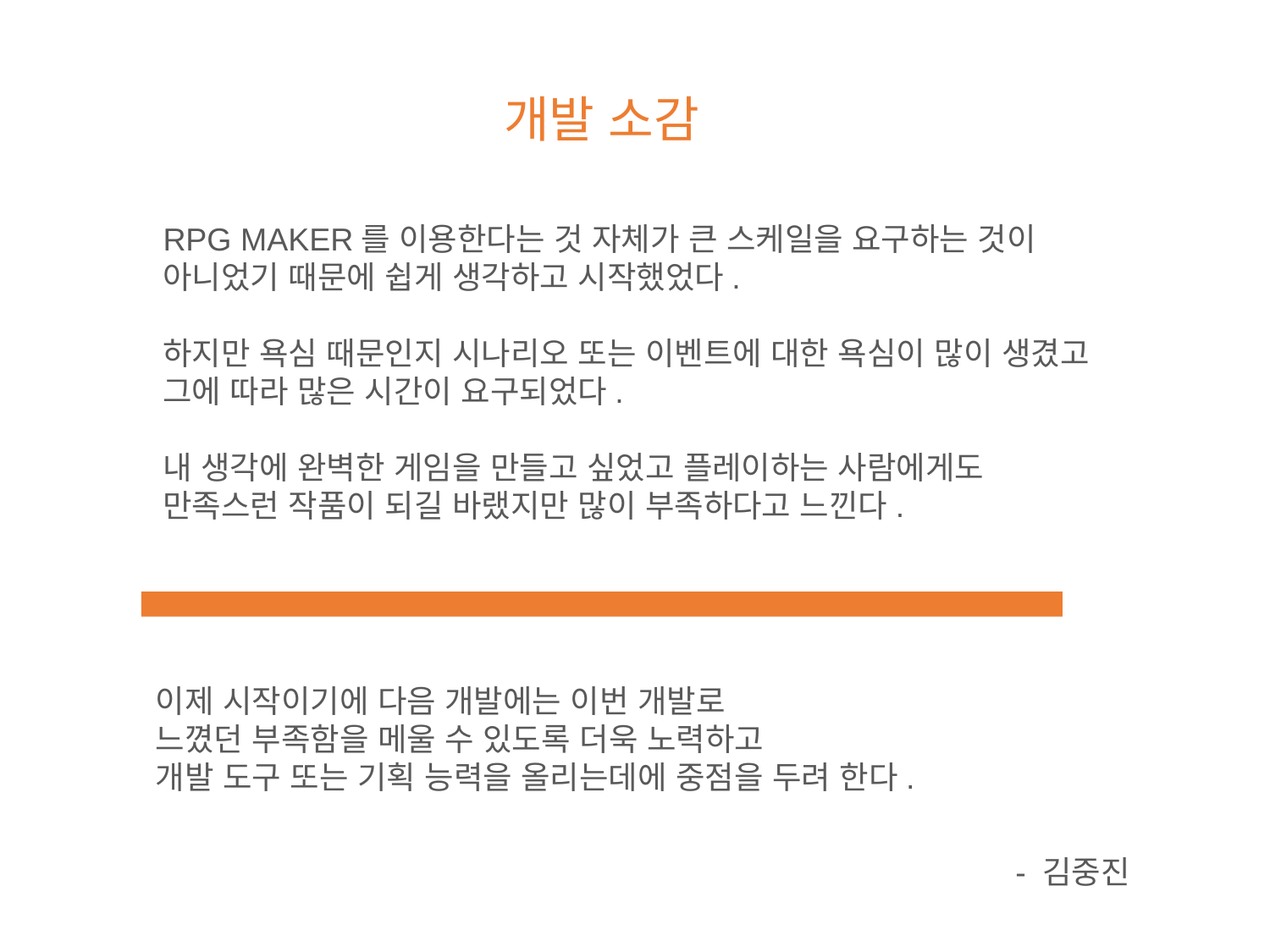

개발 소감
RPG MAKER를 이용한다는 것 자체가 큰 스케일을 요구하는 것이
아니었기 때문에 쉽게 생각하고 시작했었다.

하지만 욕심 때문인지 시나리오 또는 이벤트에 대한 욕심이 많이 생겼고
그에 따라 많은 시간이 요구되었다.

내 생각에 완벽한 게임을 만들고 싶었고 플레이하는 사람에게도
만족스런 작품이 되길 바랬지만 많이 부족하다고 느낀다.

이제 시작이기에 다음 개발에는 이번 개발로
느꼈던 부족함을 메울 수 있도록 더욱 노력하고
개발 도구 또는 기획 능력을 올리는데에 중점을 두려 한다.
- 김중진